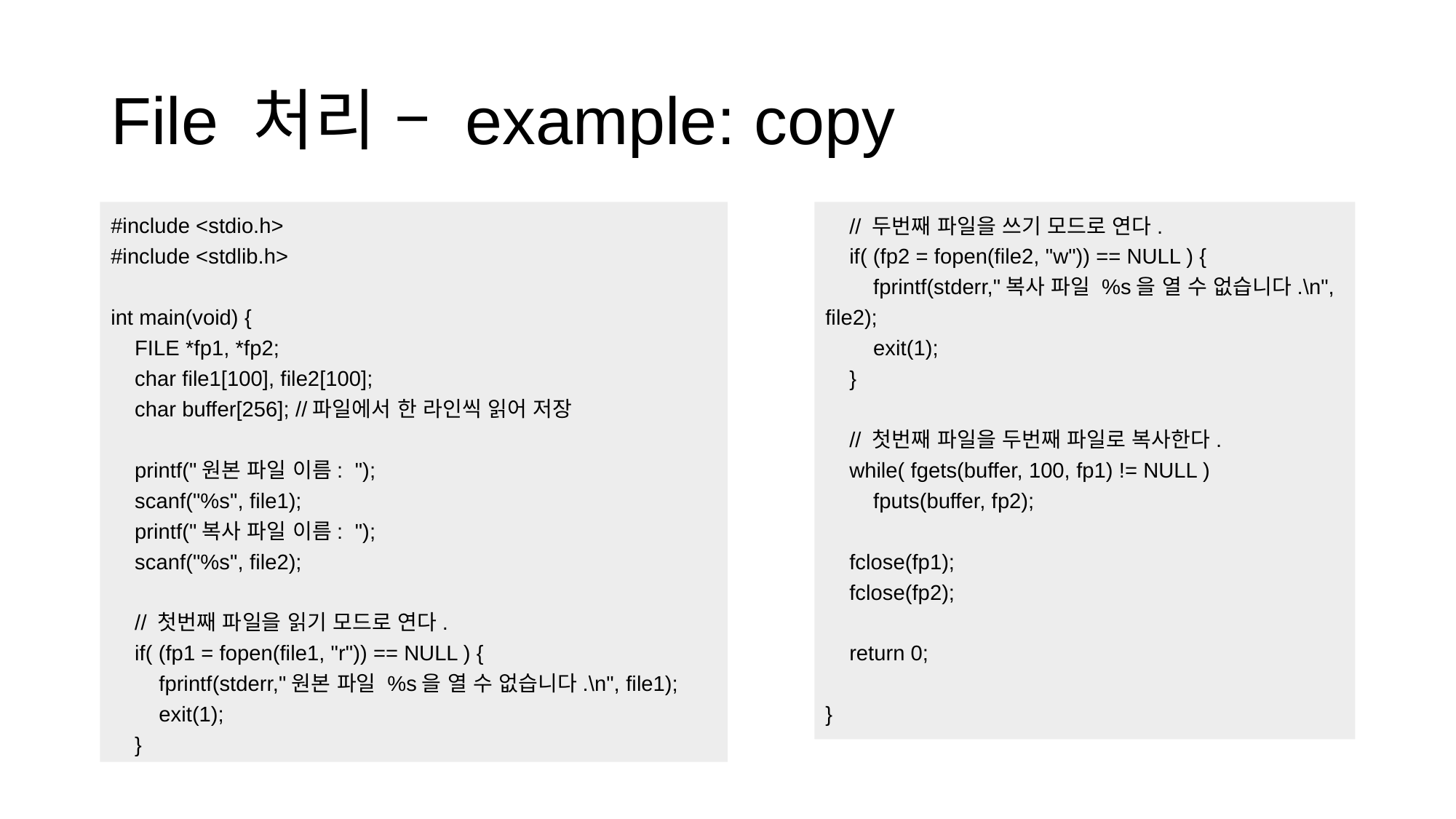

# File 처리 – example: copy
#include <stdio.h>
#include <stdlib.h>

int main(void) {
    FILE *fp1, *fp2;
    char file1[100], file2[100];
    char buffer[256]; //파일에서 한 라인씩 읽어 저장

    printf("원본 파일 이름:  ");
    scanf("%s", file1);
    printf("복사 파일 이름:  ");
    scanf("%s", file2);

    // 첫번째 파일을 읽기 모드로 연다.
    if( (fp1 = fopen(file1, "r")) == NULL ) {
        fprintf(stderr,"원본 파일 %s을 열 수 없습니다.\n", file1);
        exit(1);
    }
    // 두번째 파일을 쓰기 모드로 연다.
    if( (fp2 = fopen(file2, "w")) == NULL ) {
        fprintf(stderr,"복사 파일 %s을 열 수 없습니다.\n", file2);
        exit(1);
    }

    // 첫번째 파일을 두번째 파일로 복사한다.
    while( fgets(buffer, 100, fp1) != NULL )
        fputs(buffer, fp2);

    fclose(fp1);
    fclose(fp2);

    return 0;

}